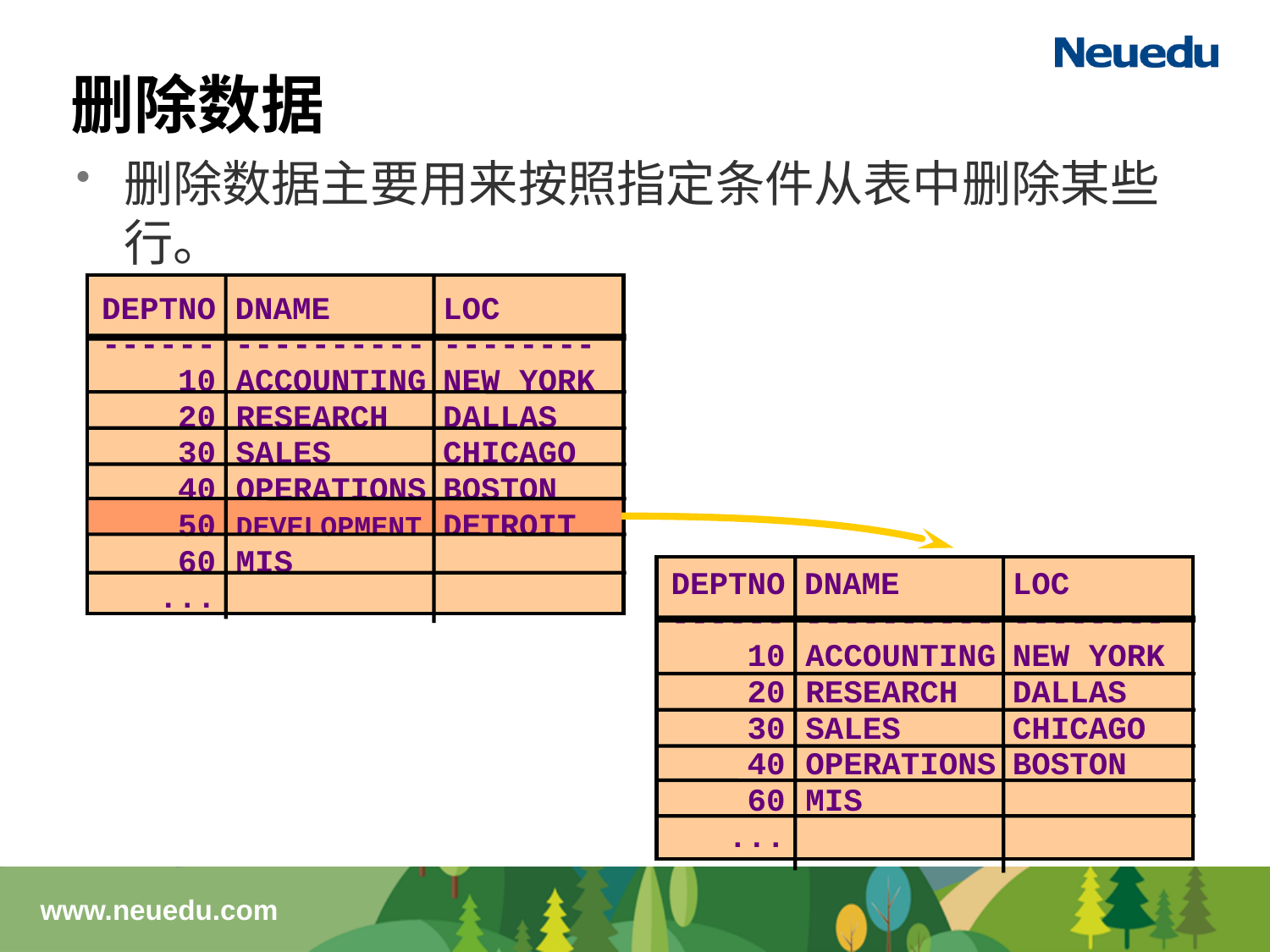

# 删除数据
删除数据主要用来按照指定条件从表中删除某些行。

DEPTNO DNAME     	LOC
------ ----------	--------
    10	ACCOUNTING	NEW YORK
    20	RESEARCH	DALLAS
    30	SALES		CHICAGO
    40	OPERATIONS	BOSTON
    50	DEVELOPMENT	DETROIT
    60	MIS
   ...

DEPTNO DNAME     	LOC
------ ----------	--------
    10	ACCOUNTING	NEW YORK
    20	RESEARCH	DALLAS
    30	SALES		CHICAGO
    40	OPERATIONS	BOSTON
    60	MIS
   ...